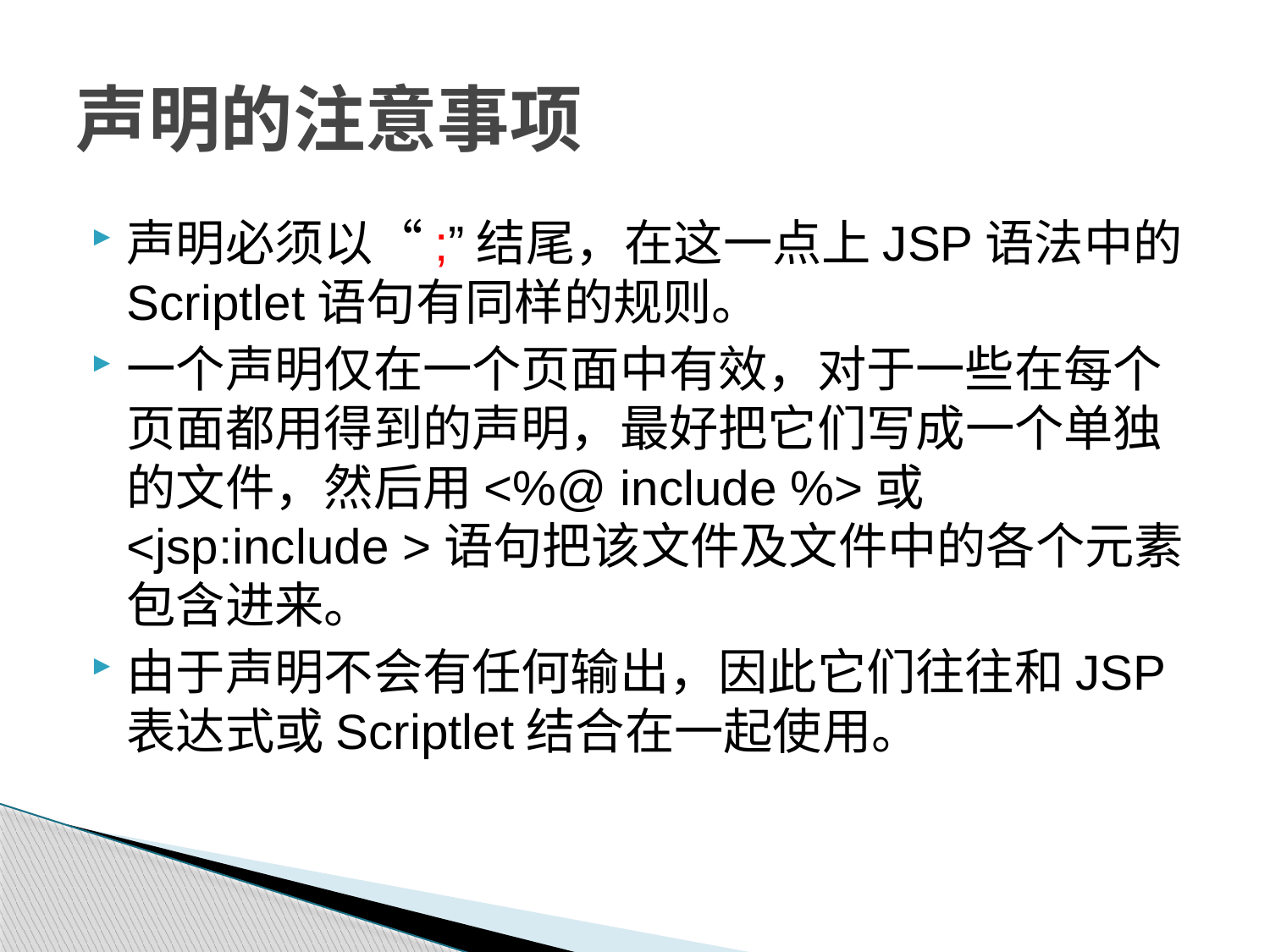

# 声明的注意事项
声明必须以“;”结尾，在这一点上JSP语法中的Scriptlet语句有同样的规则。
一个声明仅在一个页面中有效，对于一些在每个页面都用得到的声明，最好把它们写成一个单独的文件，然后用<%@ include %>或<jsp:include >语句把该文件及文件中的各个元素包含进来。
由于声明不会有任何输出，因此它们往往和JSP表达式或Scriptlet结合在一起使用。